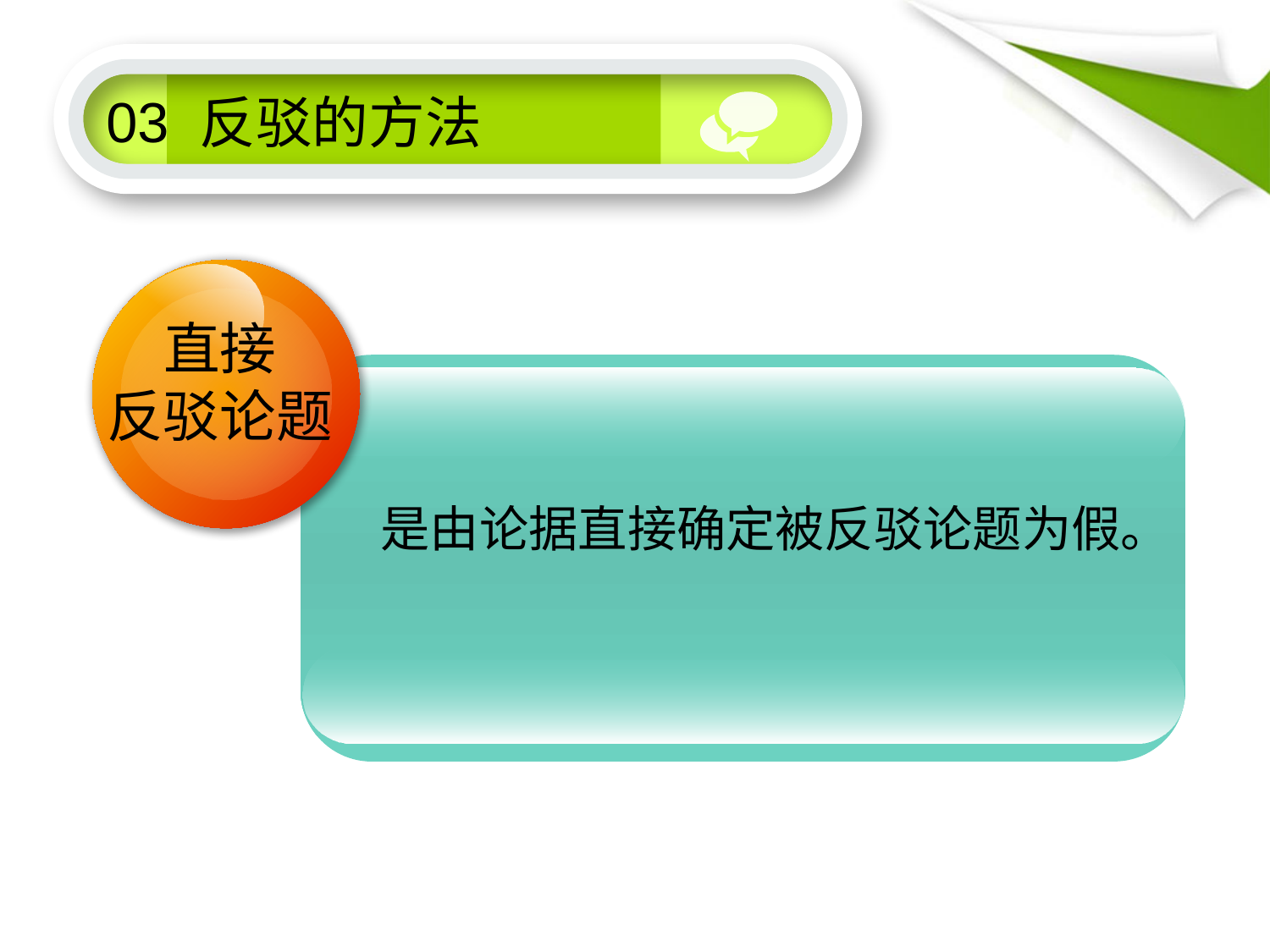

03
反驳的方法

直接
反驳论题

A  —  B
B  —  A

是由论据直接确定被反驳论题为假。